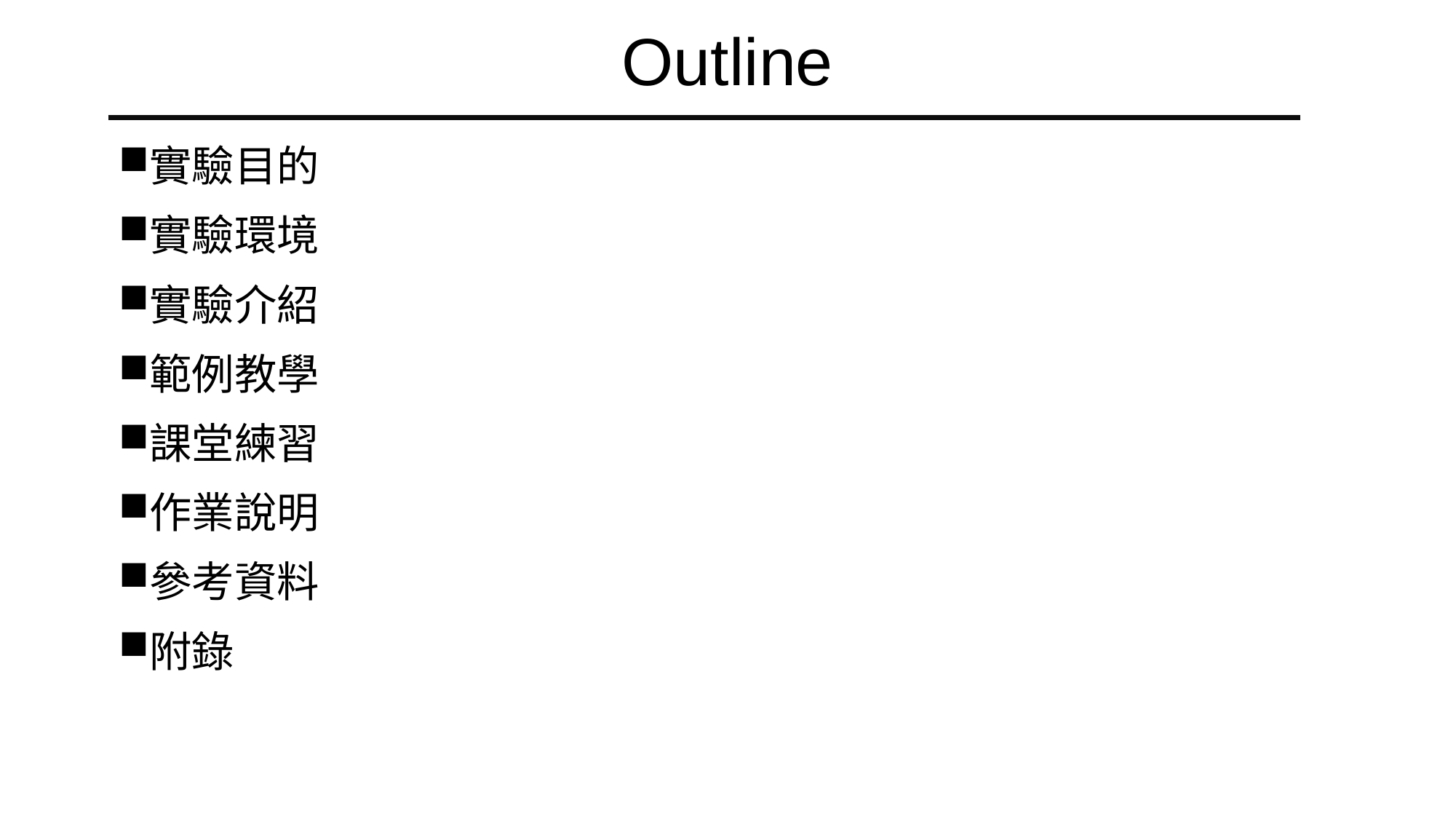

Outline
實驗目的
實驗環境
實驗介紹
範例教學
課堂練習
作業說明
參考資料
附錄